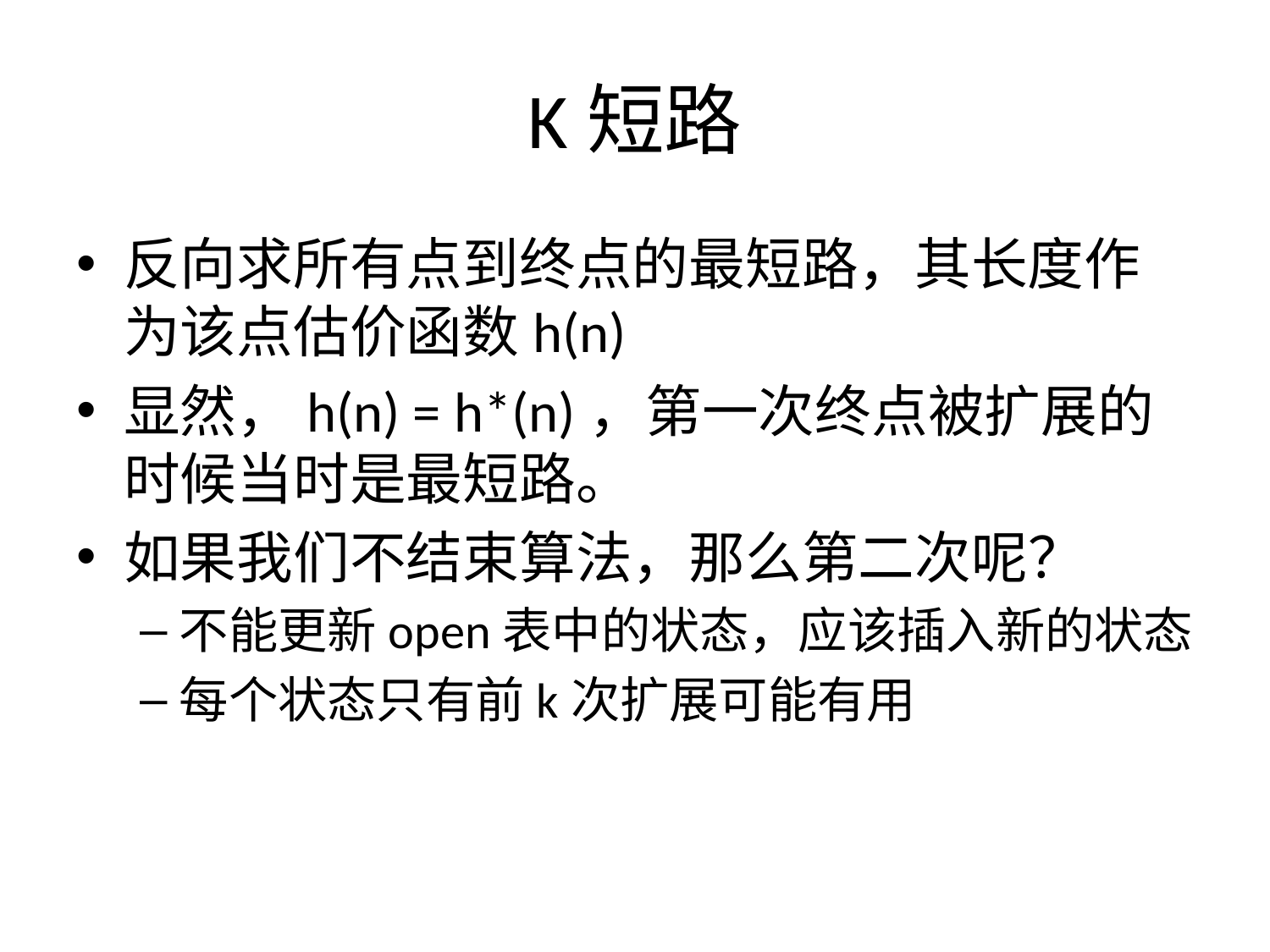

# K短路
反向求所有点到终点的最短路，其长度作为该点估价函数h(n)
显然，h(n) = h*(n)，第一次终点被扩展的时候当时是最短路。
如果我们不结束算法，那么第二次呢？
不能更新open表中的状态，应该插入新的状态
每个状态只有前k次扩展可能有用